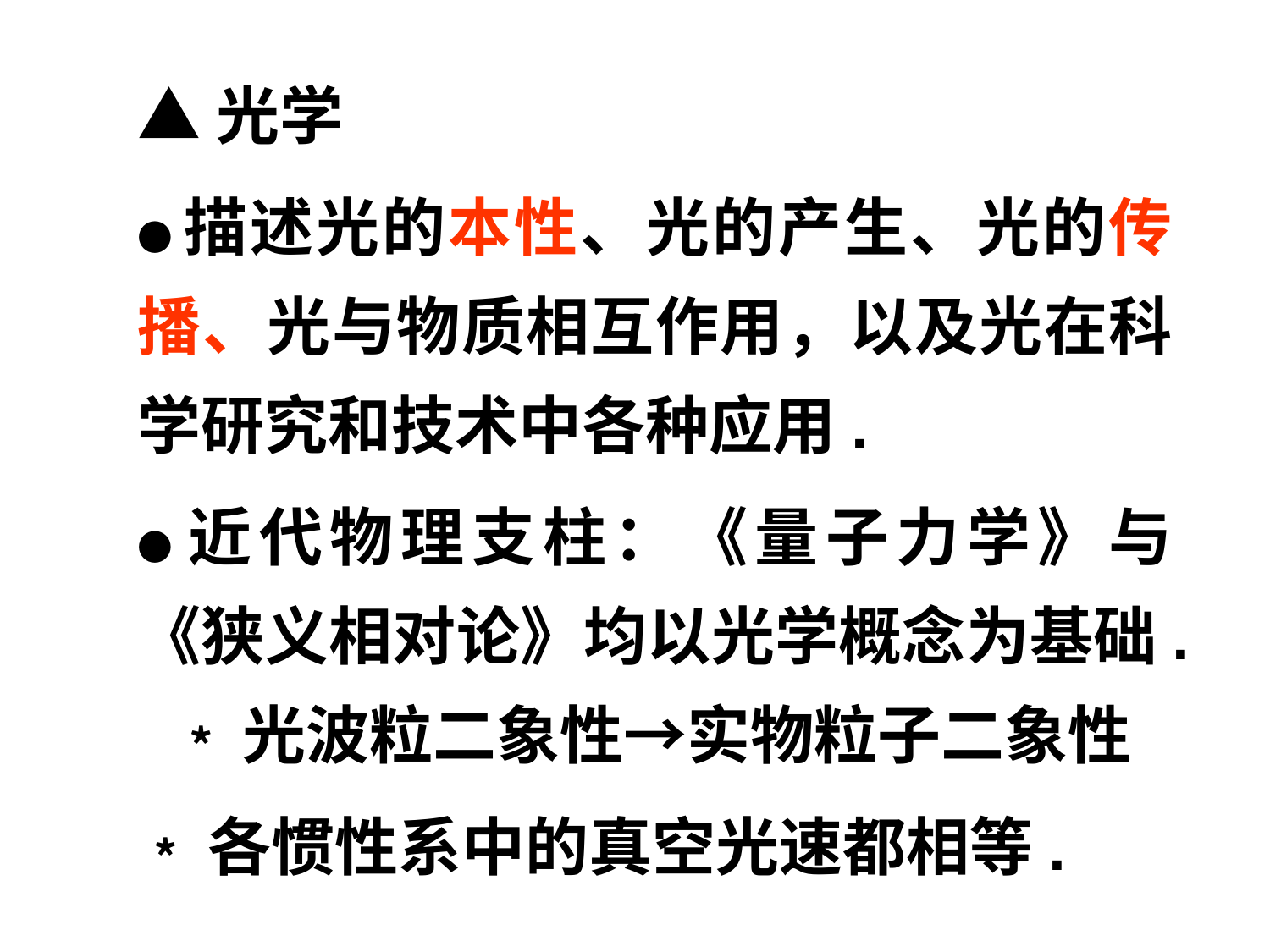

▲光学
●描述光的本性、光的产生、光的传播、光与物质相互作用，以及光在科学研究和技术中各种应用.
●近代物理支柱：《量子力学》与《狭义相对论》均以光学概念为基础.  ﹡光波粒二象性→实物粒子二象性
﹡各惯性系中的真空光速都相等.